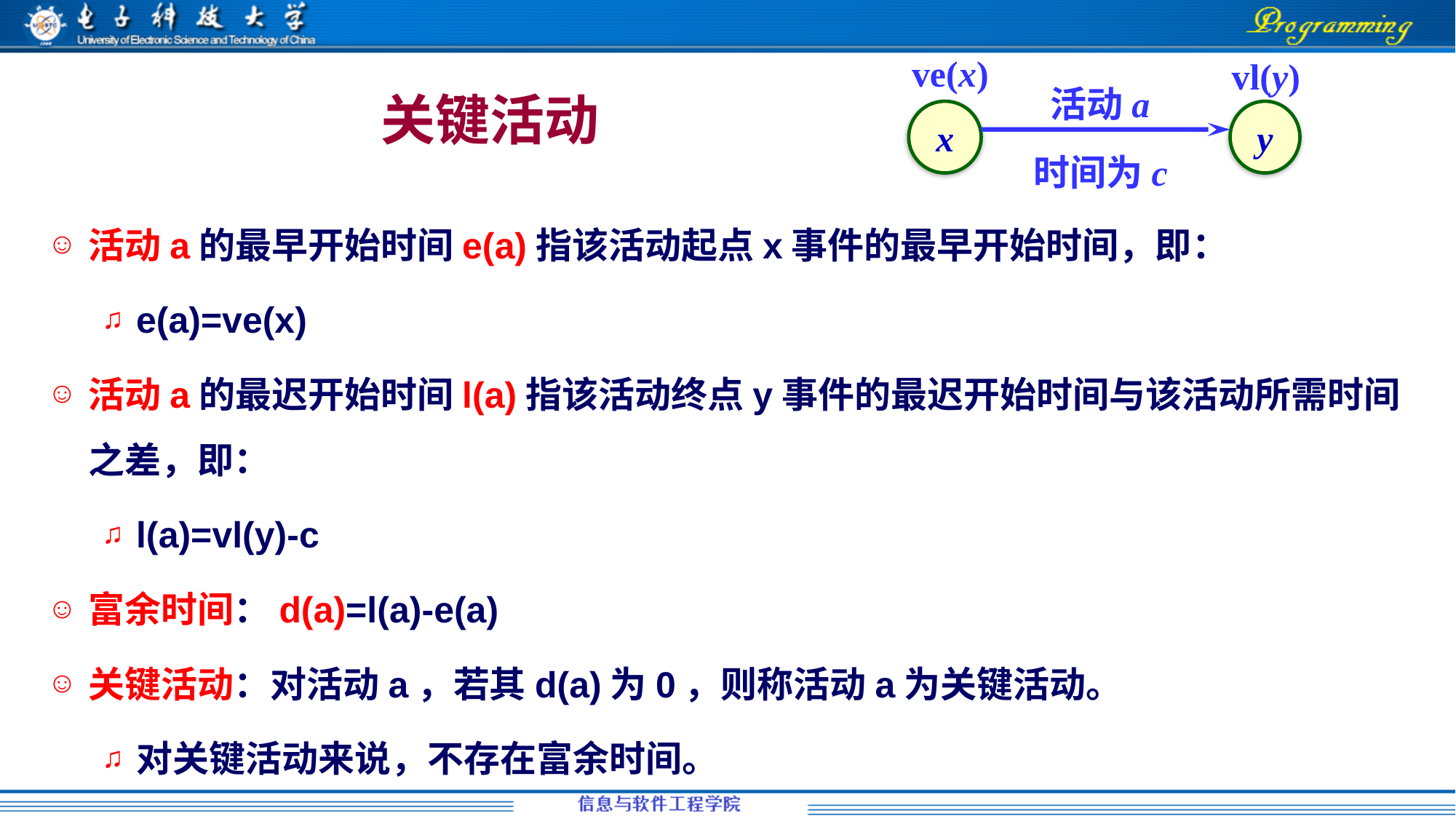

ve(x)
vl(y)
活动a
x
y

时间为c
# 关键活动
活动a的最早开始时间e(a)指该活动起点x事件的最早开始时间，即：
e(a)=ve(x)
活动a的最迟开始时间l(a)指该活动终点y事件的最迟开始时间与该活动所需时间之差，即：
l(a)=vl(y)-c
富余时间：d(a)=l(a)-e(a)
关键活动：对活动a，若其d(a)为0，则称活动a为关键活动。
对关键活动来说，不存在富余时间。